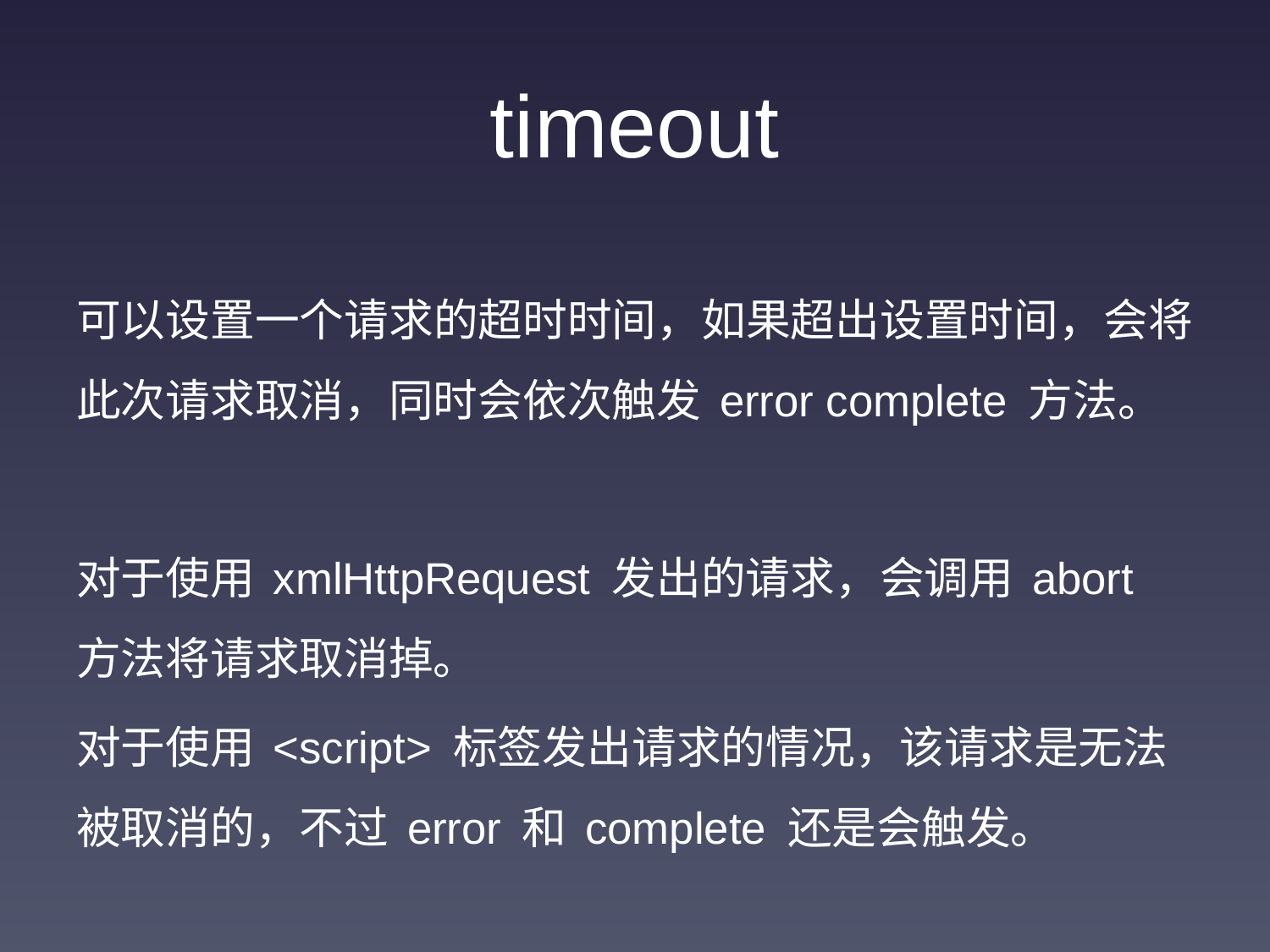

# timeout
可以设置一个请求的超时时间，如果超出设置时间，会将此次请求取消，同时会依次触发 error complete 方法。

对于使用 xmlHttpRequest 发出的请求，会调用 abort 方法将请求取消掉。
对于使用 <script> 标签发出请求的情况，该请求是无法被取消的，不过 error 和 complete 还是会触发。